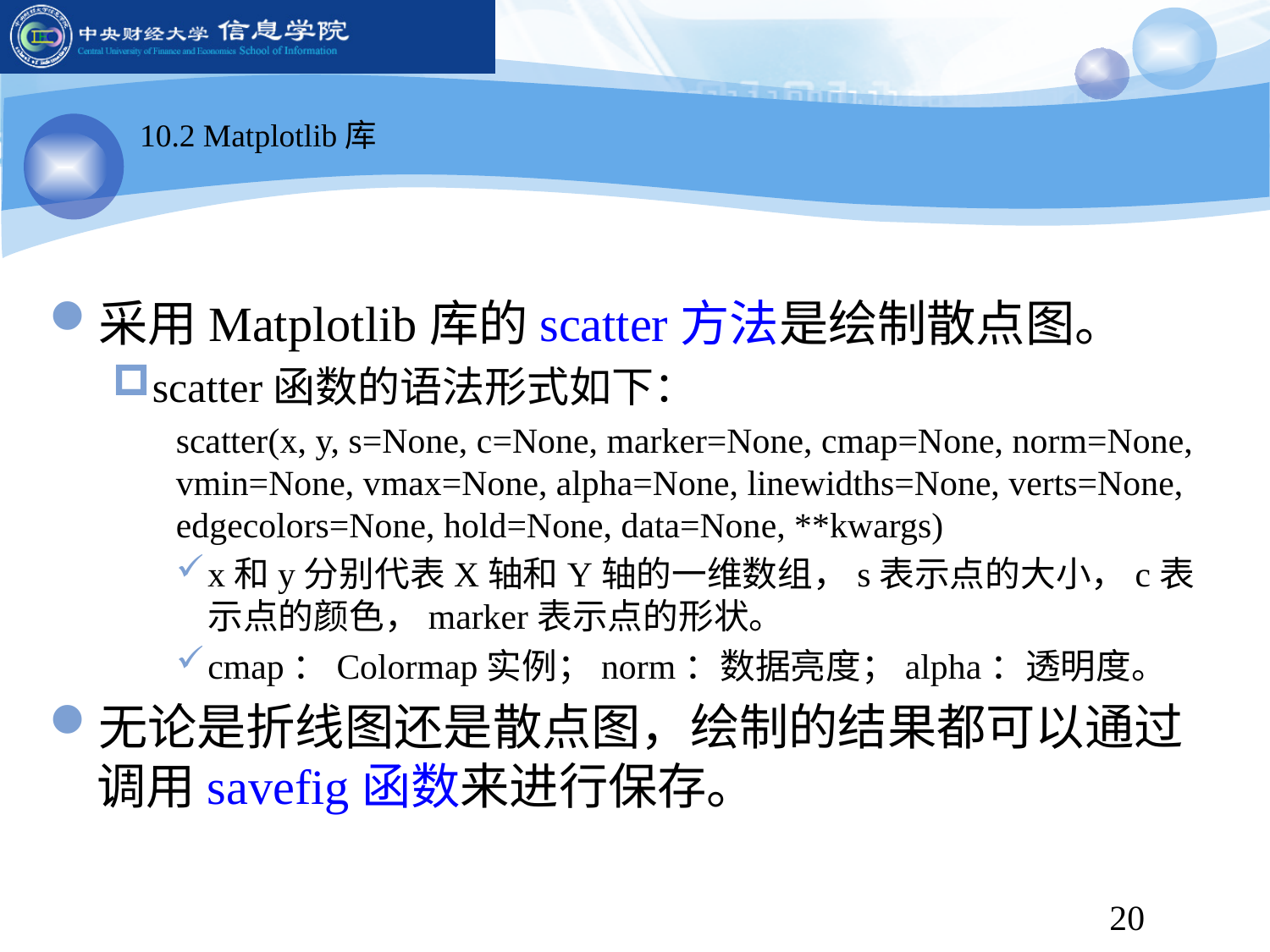

10.2 Matplotlib库
采用Matplotlib库的scatter方法是绘制散点图。
scatter函数的语法形式如下：
	scatter(x, y, s=None, c=None, marker=None, cmap=None, norm=None, 	vmin=None, vmax=None, alpha=None, linewidths=None, verts=None, 	edgecolors=None, hold=None, data=None, **kwargs)
x和y分别代表X轴和Y轴的一维数组，s表示点的大小，c表示点的颜色，marker表示点的形状。
cmap：Colormap实例；norm：数据亮度；alpha：透明度。
无论是折线图还是散点图，绘制的结果都可以通过调用savefig函数来进行保存。